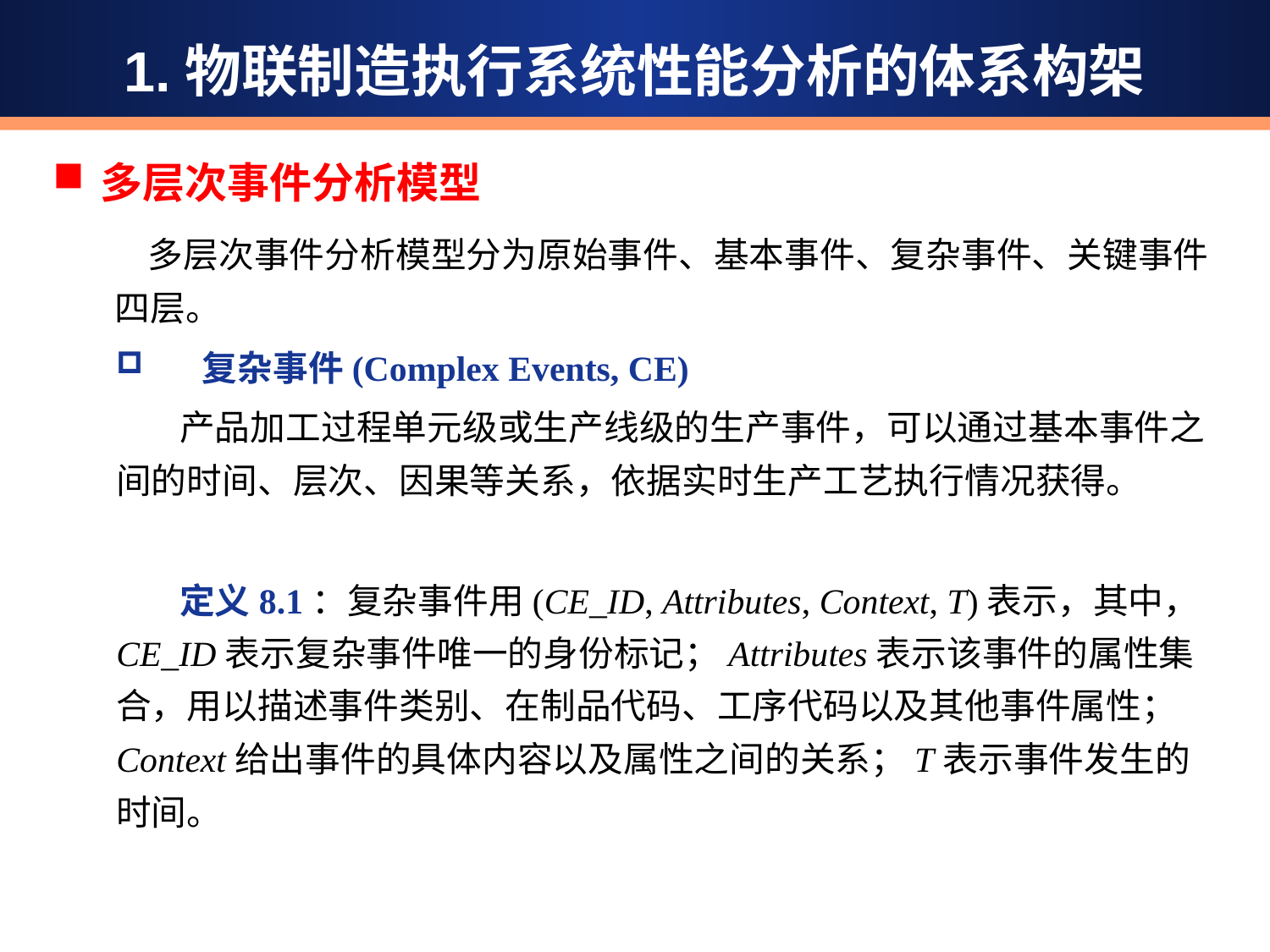

1.物联制造执行系统性能分析的体系构架
多层次事件分析模型
   多层次事件分析模型分为原始事件、基本事件、复杂事件、关键事件四层。
复杂事件(Complex Events, CE)
产品加工过程单元级或生产线级的生产事件，可以通过基本事件之间的时间、层次、因果等关系，依据实时生产工艺执行情况获得。

定义8.1：复杂事件用(CE_ID, Attributes, Context, T)表示，其中，CE_ID表示复杂事件唯一的身份标记；Attributes表示该事件的属性集合，用以描述事件类别、在制品代码、工序代码以及其他事件属性；Context给出事件的具体内容以及属性之间的关系；T表示事件发生的时间。